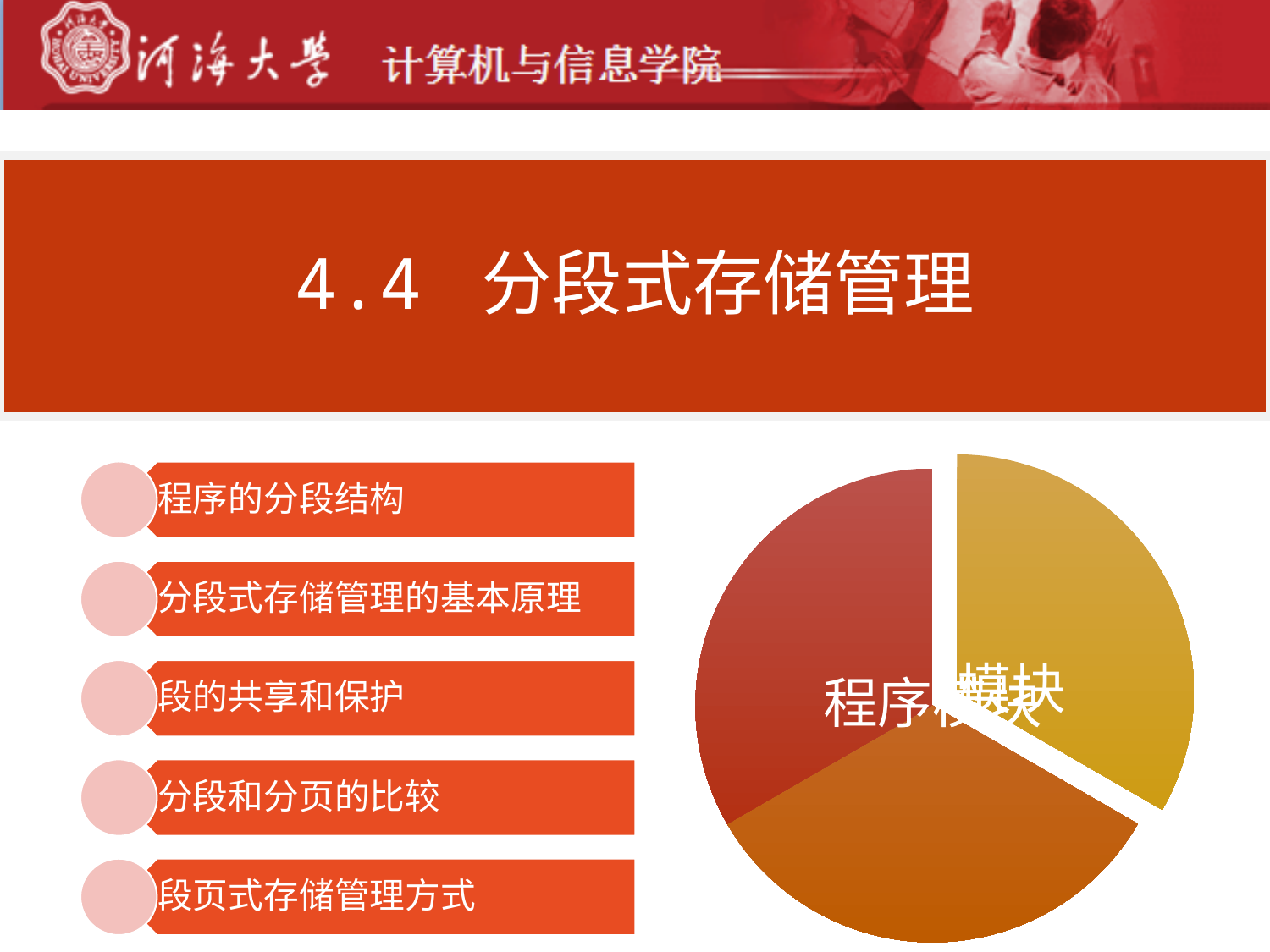

# 4.4 分段式存储管理
程序模块
程序模块
程序模块
程序的分段结构
分段式存储管理的基本原理
段的共享和保护
分段和分页的比较
段页式存储管理方式